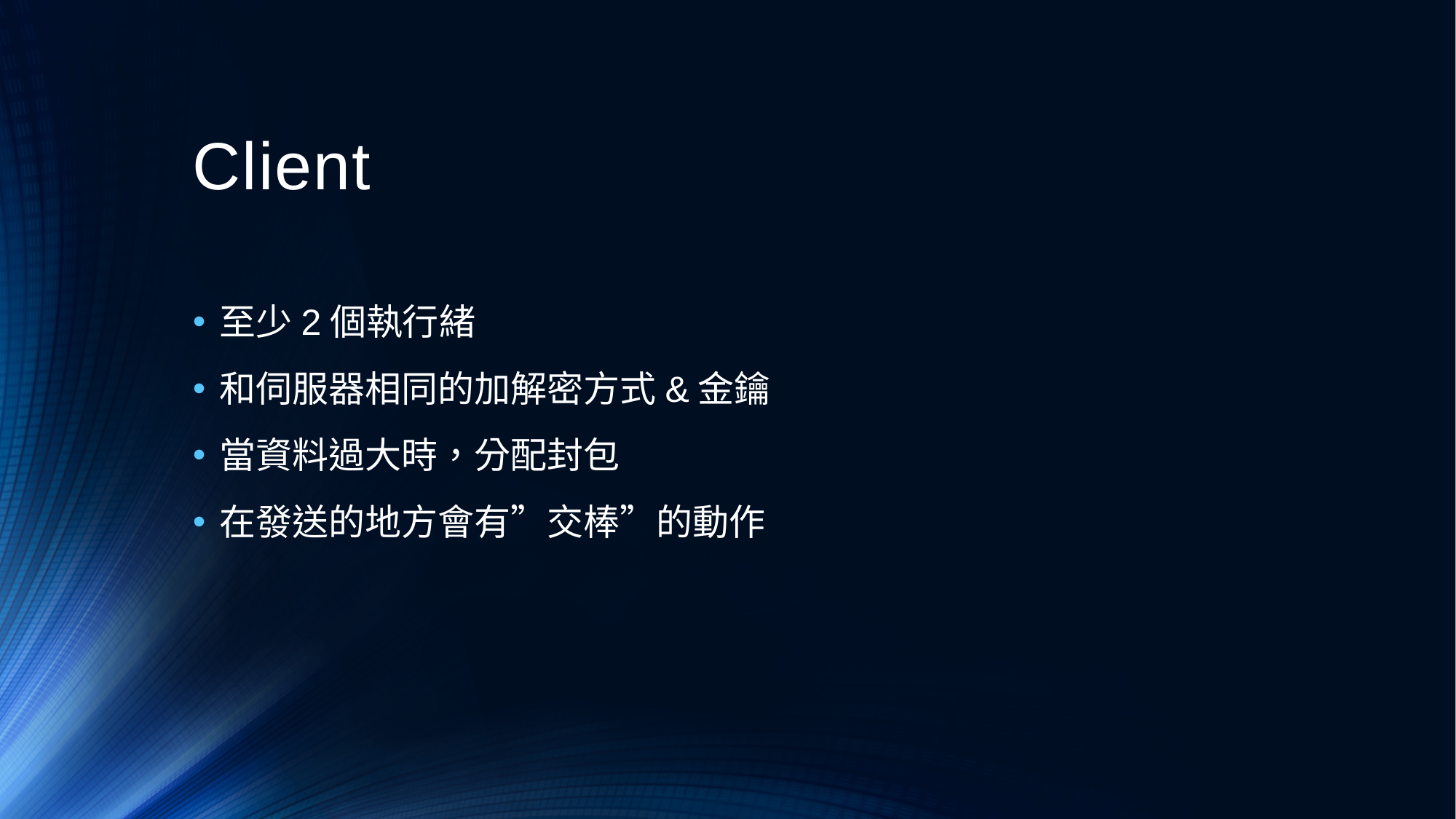

# Client

至少2個執行緒
和伺服器相同的加解密方式&金鑰
當資料過大時，分配封包
在發送的地方會有”交棒”的動作